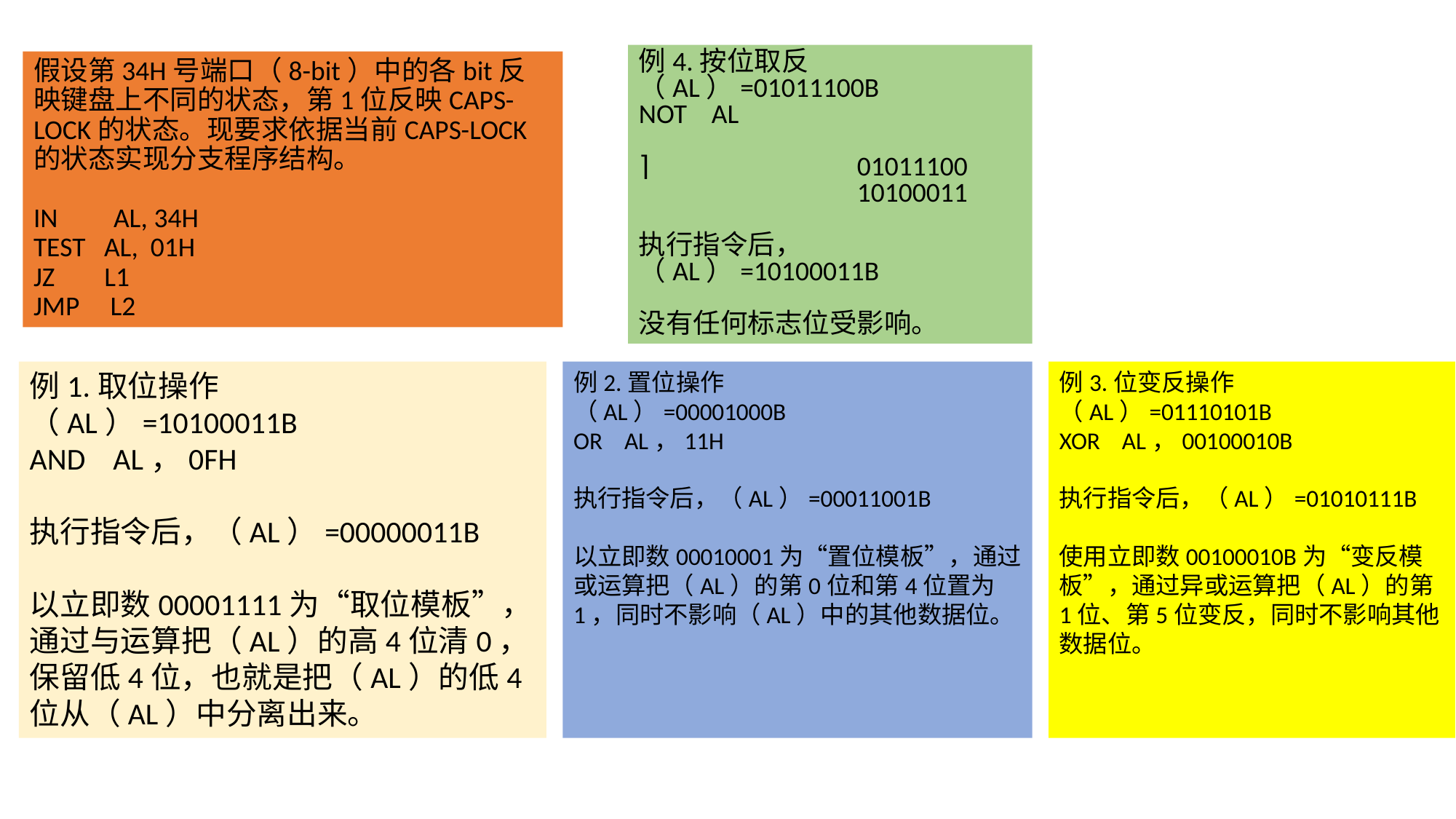

例4.按位取反
（AL）=01011100B
NOT    AL

⌉ 		01011100
 		10100011

执行指令后，（AL）=10100011B

没有任何标志位受影响。
假设第34H号端口（8-bit）中的各bit反映键盘上不同的状态，第1位反映CAPS-LOCK的状态。现要求依据当前CAPS-LOCK的状态实现分支程序结构。

IN         AL, 34H
TEST   AL,  01H
JZ        L1
JMP     L2
例2.置位操作
（AL）=00001000B
OR    AL，11H

执行指令后，（AL）=00011001B

以立即数00010001为“置位模板”，通过或运算把（AL）的第0位和第4位置为1，同时不影响（AL）中的其他数据位。
例1.取位操作
（AL）=10100011B
AND    AL，0FH

执行指令后，（AL）=00000011B

以立即数00001111为“取位模板”，通过与运算把（AL）的高4位清0，保留低4位，也就是把（AL）的低4位从（AL）中分离出来。
例3.位变反操作
（AL）=01110101B
XOR    AL，00100010B

执行指令后，（AL）=01010111B

使用立即数00100010B为“变反模板”，通过异或运算把（AL）的第1位、第5位变反，同时不影响其他数据位。